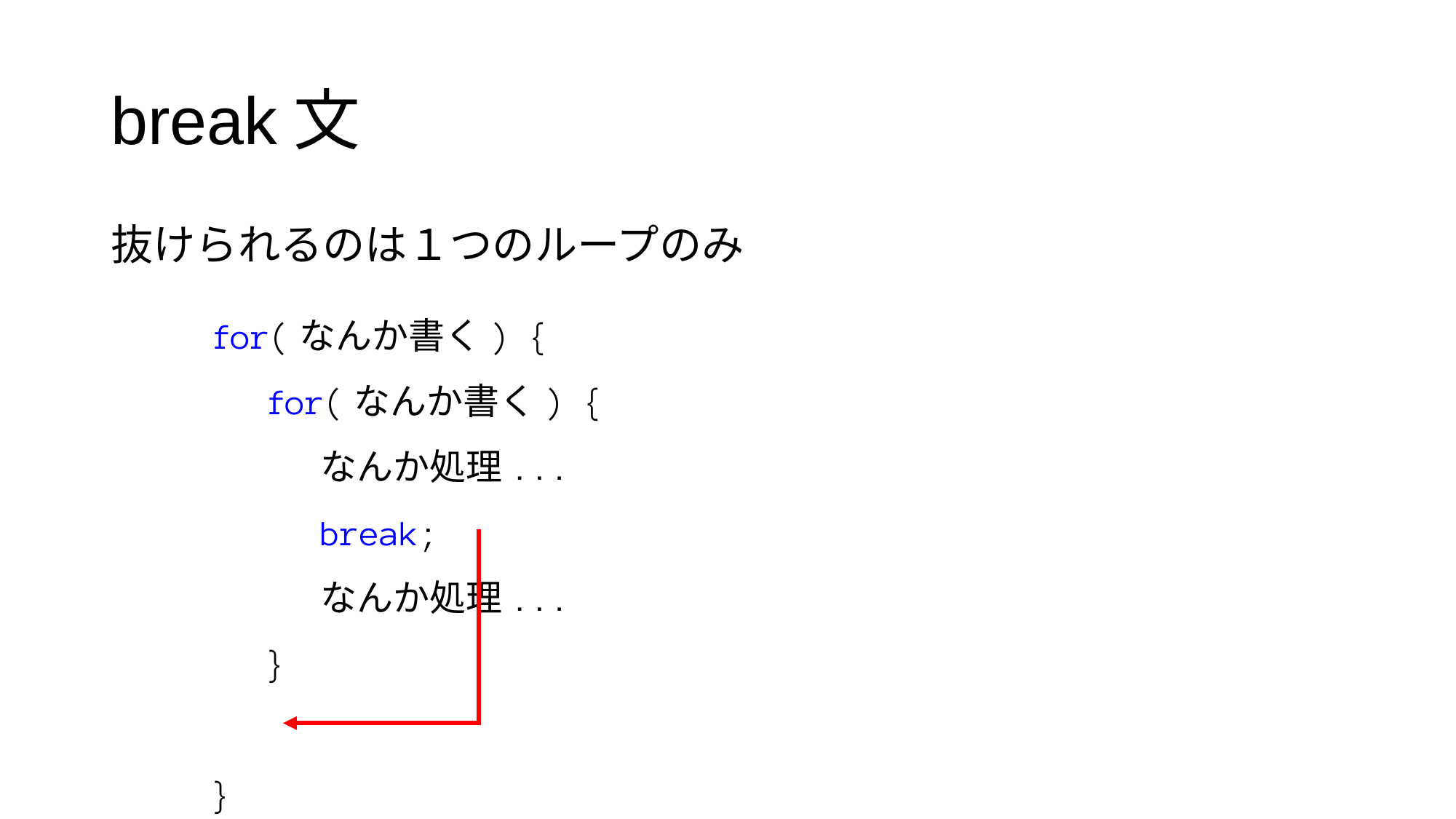

# break文
抜けられるのは１つのループのみ
for(なんか書く) {
for(なんか書く) {
なんか処理...
break;
なんか処理...
}

}